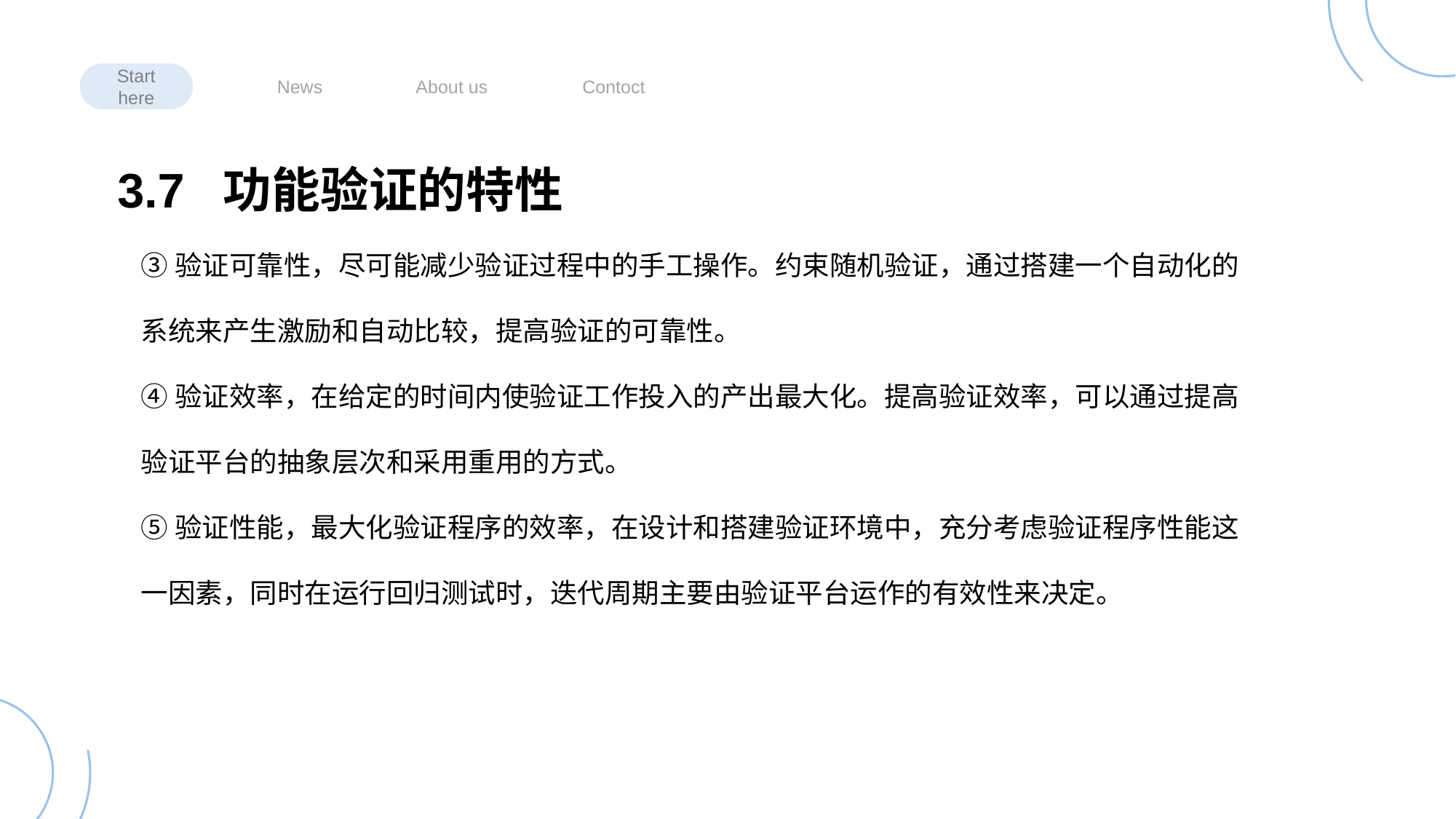

Start here
News
About us
Contoct
3.7  功能验证的特性
③验证可靠性，尽可能减少验证过程中的手工操作。约束随机验证，通过搭建一个自动化的系统来产生激励和自动比较，提高验证的可靠性。
④验证效率，在给定的时间内使验证工作投入的产出最大化。提高验证效率，可以通过提高验证平台的抽象层次和采用重用的方式。
⑤验证性能，最大化验证程序的效率，在设计和搭建验证环境中，充分考虑验证程序性能这一因素，同时在运行回归测试时，迭代周期主要由验证平台运作的有效性来决定。